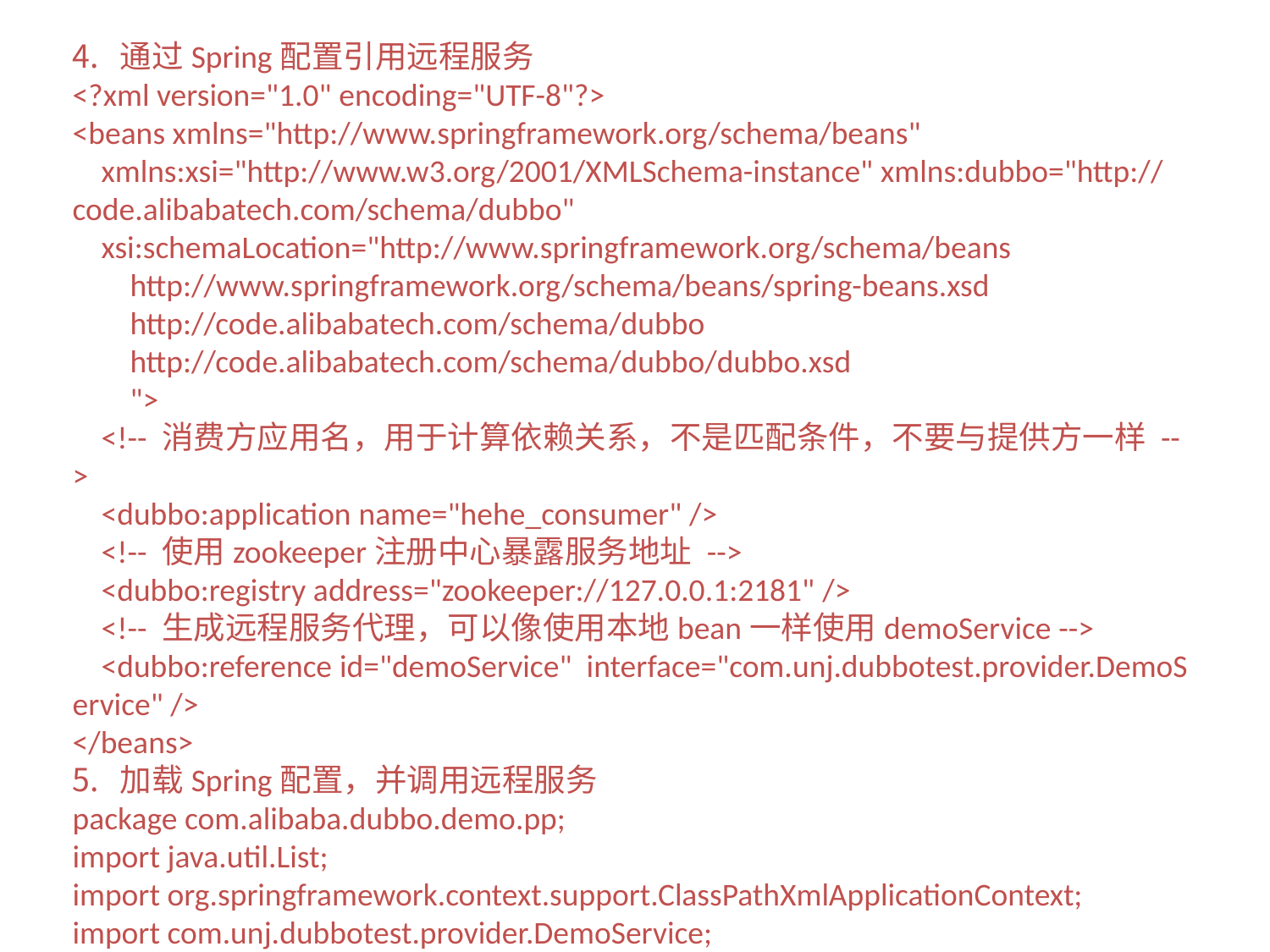

通过Spring配置引用远程服务
<?xml version="1.0" encoding="UTF-8"?>
<beans xmlns="http://www.springframework.org/schema/beans"
    xmlns:xsi="http://www.w3.org/2001/XMLSchema-instance" xmlns:dubbo="http://code.alibabatech.com/schema/dubbo"
    xsi:schemaLocation="http://www.springframework.org/schema/beans
        http://www.springframework.org/schema/beans/spring-beans.xsd
        http://code.alibabatech.com/schema/dubbo
        http://code.alibabatech.com/schema/dubbo/dubbo.xsd
        ">
    <!-- 消费方应用名，用于计算依赖关系，不是匹配条件，不要与提供方一样 -->
    <dubbo:application name="hehe_consumer" />
    <!-- 使用zookeeper注册中心暴露服务地址 -->
    <dubbo:registry address="zookeeper://127.0.0.1:2181" />
    <!-- 生成远程服务代理，可以像使用本地bean一样使用demoService -->
    <dubbo:reference id="demoService"  interface="com.unj.dubbotest.provider.DemoService" />
</beans>
加载Spring配置，并调用远程服务
package com.alibaba.dubbo.demo.pp;
import java.util.List;
import org.springframework.context.support.ClassPathXmlApplicationContext;
import com.unj.dubbotest.provider.DemoService;